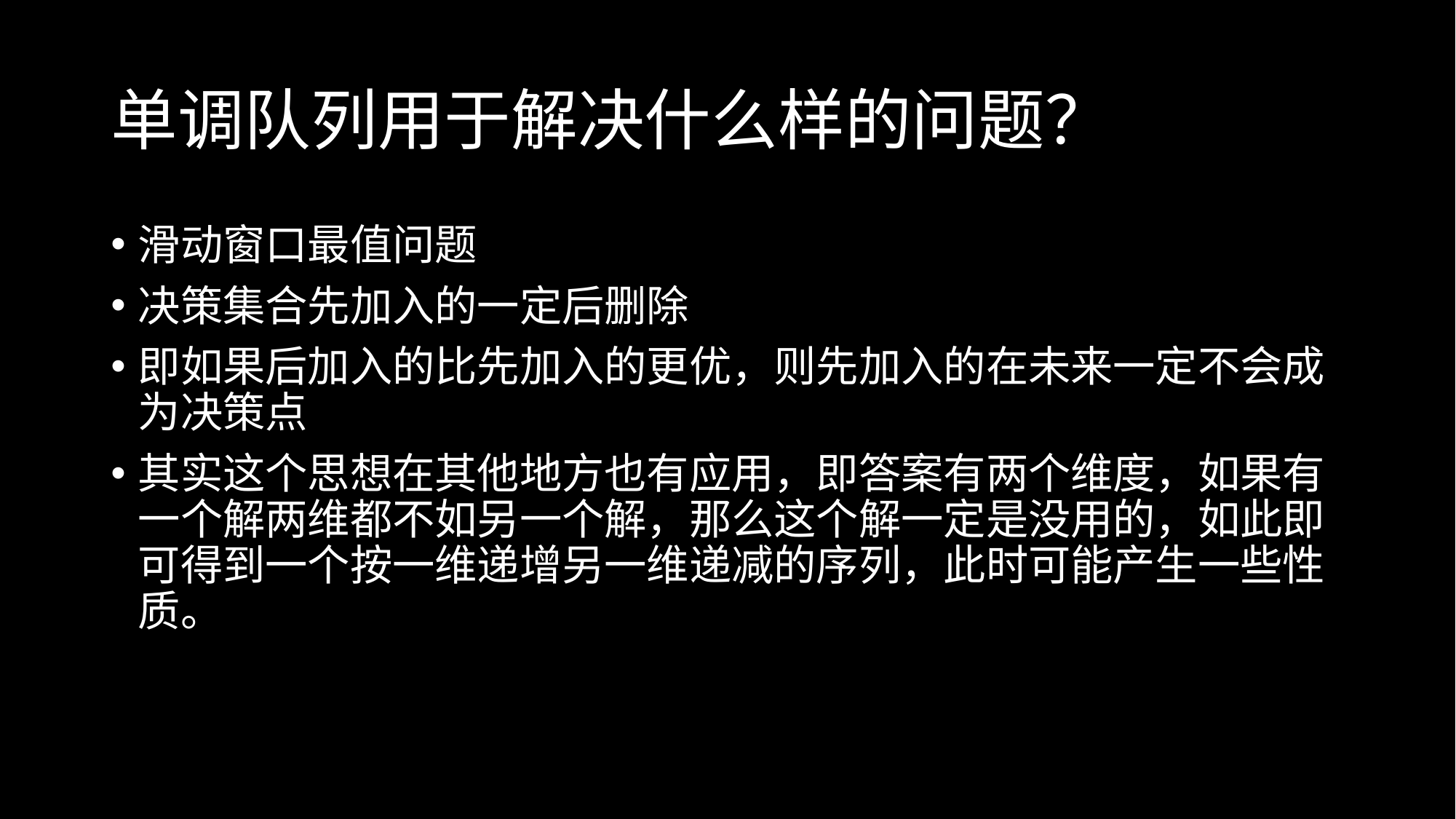

# 单调队列用于解决什么样的问题？
滑动窗口最值问题
决策集合先加入的一定后删除
即如果后加入的比先加入的更优，则先加入的在未来一定不会成为决策点
其实这个思想在其他地方也有应用，即答案有两个维度，如果有一个解两维都不如另一个解，那么这个解一定是没用的，如此即可得到一个按一维递增另一维递减的序列，此时可能产生一些性质。